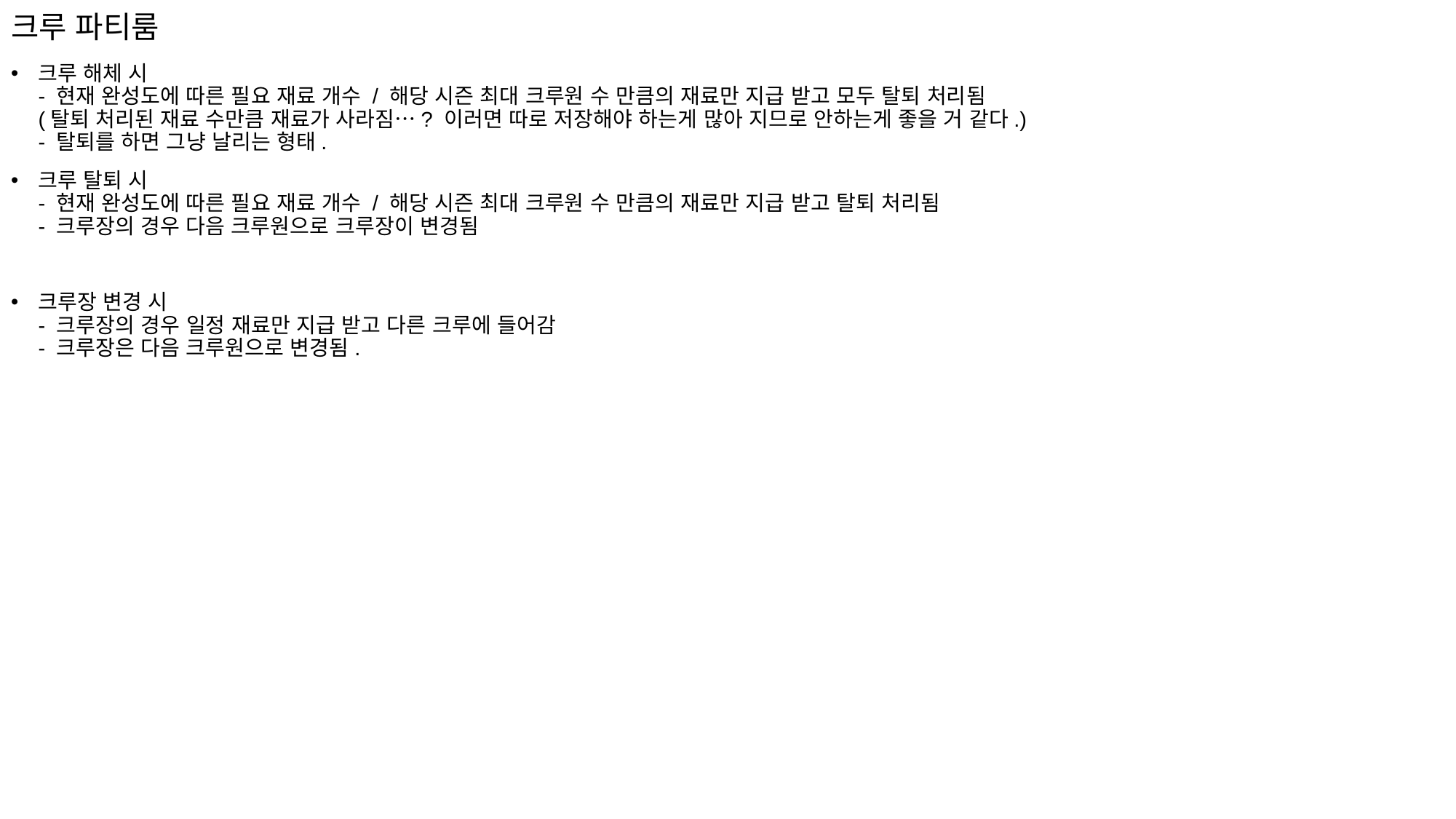

# 크루 파티룸
크루 해체 시
- 현재 완성도에 따른 필요 재료 개수 / 해당 시즌 최대 크루원 수 만큼의 재료만 지급 받고 모두 탈퇴 처리됨
(탈퇴 처리된 재료 수만큼 재료가 사라짐…? 이러면 따로 저장해야 하는게 많아 지므로 안하는게 좋을 거 같다.)
- 탈퇴를 하면 그냥 날리는 형태.
크루 탈퇴 시
- 현재 완성도에 따른 필요 재료 개수 / 해당 시즌 최대 크루원 수 만큼의 재료만 지급 받고 탈퇴 처리됨
- 크루장의 경우 다음 크루원으로 크루장이 변경됨

크루장 변경 시
- 크루장의 경우 일정 재료만 지급 받고 다른 크루에 들어감
- 크루장은 다음 크루원으로 변경됨.